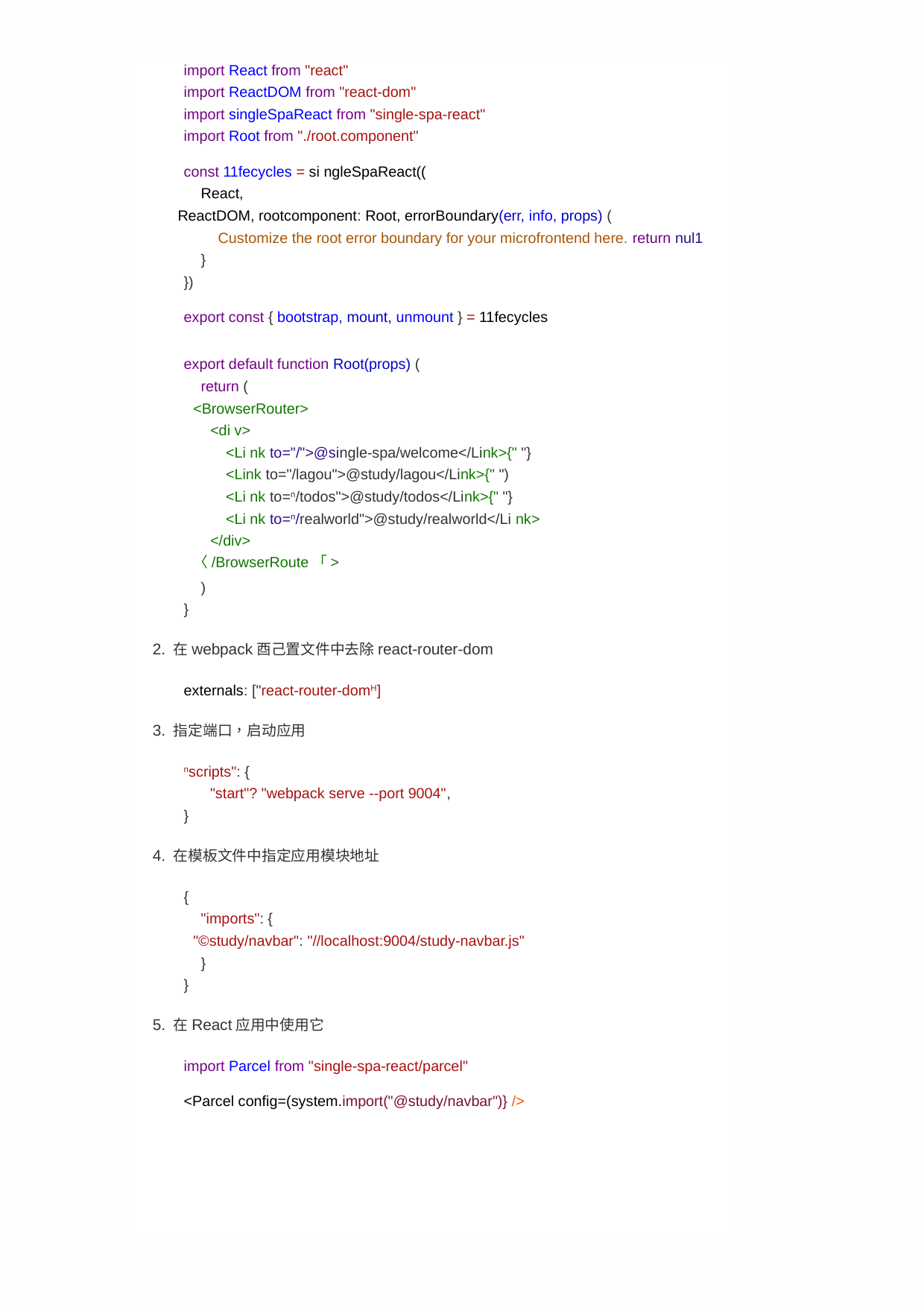

import React from "react"
import ReactDOM from "react-dom"
import singleSpaReact from "single-spa-react"
import Root from "./root.component"
const 11fecycles = si ngleSpaReact((
React,
ReactDOM, rootcomponent: Root, errorBoundary(err, info, props) (
Customize the root error boundary for your microfrontend here. return nul1
}
})
export const { bootstrap, mount, unmount } = 11fecycles
export default function Root(props) (
return (
<BrowserRouter>
<di v>
<Li nk to="/">@single-spa/welcome</Link>{" "}
<Link to="/lagou">@study/lagou</Link>{" ")
<Li nk to=n/todos">@study/todos</Link>{" "}
<Li nk to=n/realworld">@study/realworld</Li nk>
</div>
〈/BrowserRoute「>
)
}
2. 在webpack酉己置文件中去除react-router-dom
externals: ["react-router-domH]
3. 指定端口，启动应用
nscripts": {
"start"? "webpack serve --port 9004",
}
4. 在模板文件中指定应用模块地址
{
"imports": {
"©study/navbar": "//localhost:9004/study-navbar.js"
}
}
5. 在React应用中使用它
import Parcel from "single-spa-react/parcel"
<Parcel config=(system.import("@study/navbar")} />